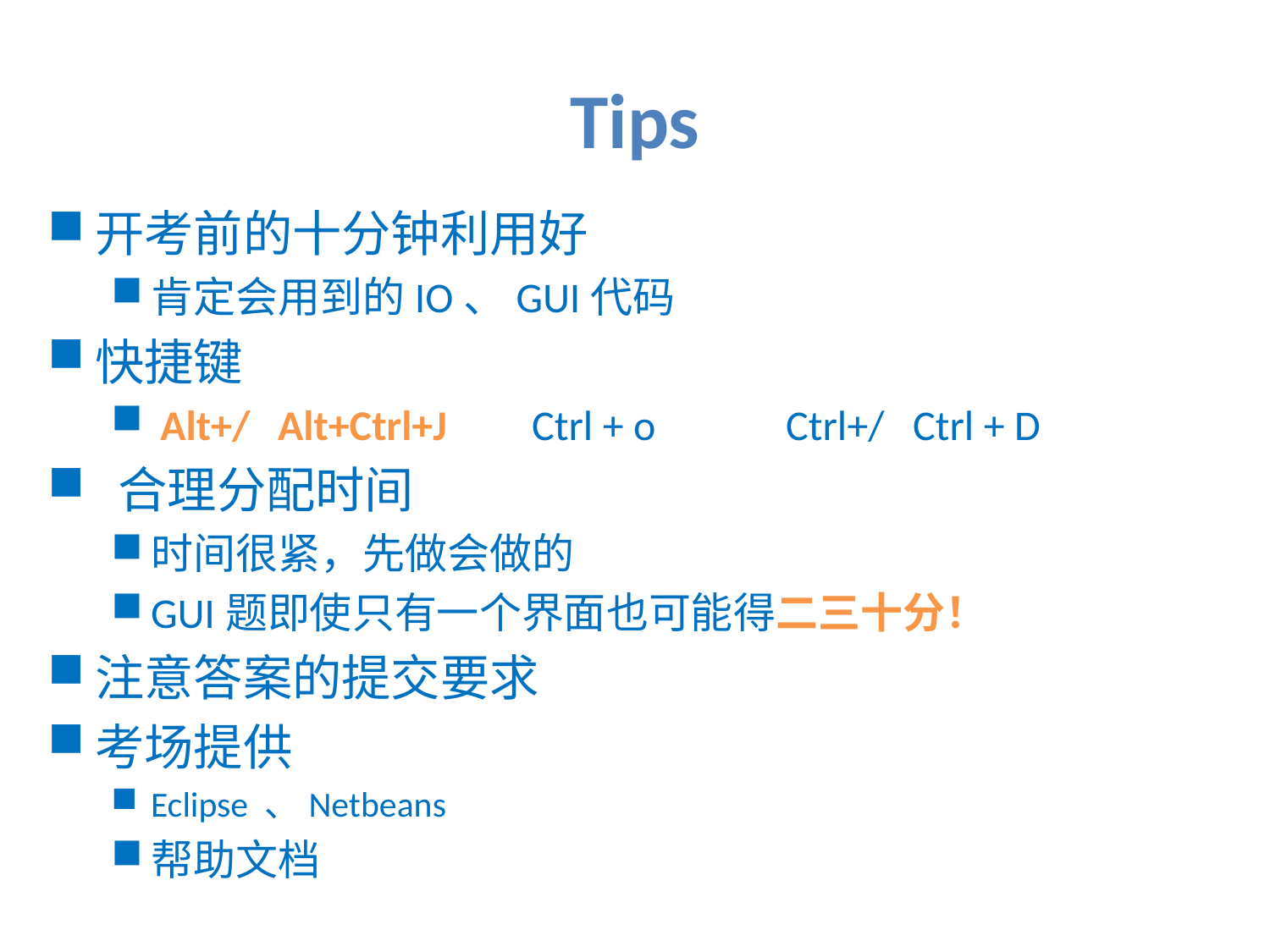

# Tips
开考前的十分钟利用好
肯定会用到的IO、GUI代码
快捷键
 Alt+/	Alt+Ctrl+J	Ctrl + o		Ctrl+/	Ctrl + D
 合理分配时间
时间很紧，先做会做的
GUI题即使只有一个界面也可能得二三十分！
注意答案的提交要求
考场提供
Eclipse 、Netbeans
帮助文档